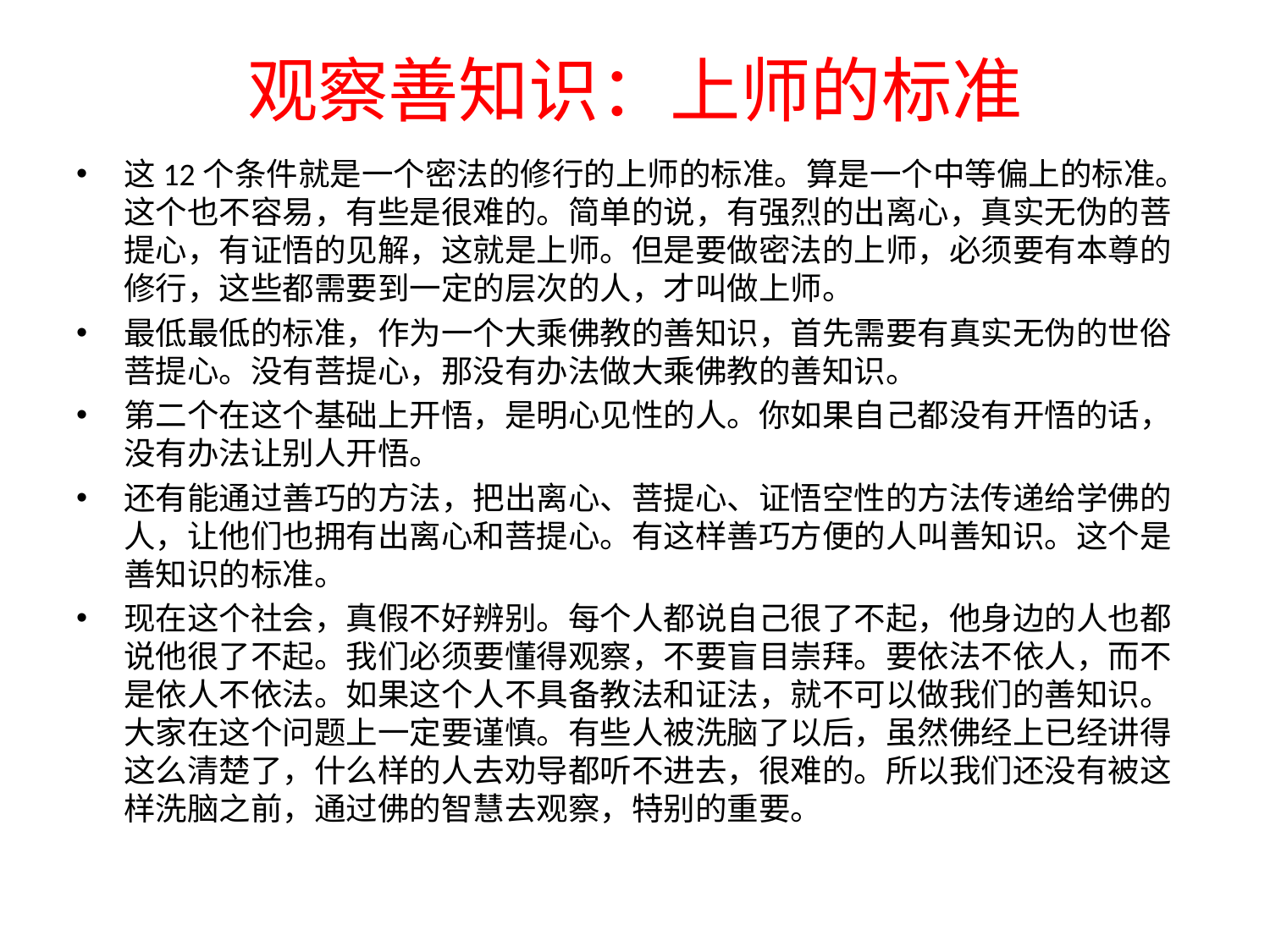

# 观察善知识：上师的标准
这12个条件就是一个密法的修行的上师的标准。算是一个中等偏上的标准。这个也不容易，有些是很难的。简单的说，有强烈的出离心，真实无伪的菩提心，有证悟的见解，这就是上师。但是要做密法的上师，必须要有本尊的修行，这些都需要到一定的层次的人，才叫做上师。
最低最低的标准，作为一个大乘佛教的善知识，首先需要有真实无伪的世俗菩提心。没有菩提心，那没有办法做大乘佛教的善知识。
第二个在这个基础上开悟，是明心见性的人。你如果自己都没有开悟的话，没有办法让别人开悟。
还有能通过善巧的方法，把出离心、菩提心、证悟空性的方法传递给学佛的人，让他们也拥有出离心和菩提心。有这样善巧方便的人叫善知识。这个是善知识的标准。
现在这个社会，真假不好辨别。每个人都说自己很了不起，他身边的人也都说他很了不起。我们必须要懂得观察，不要盲目崇拜。要依法不依人，而不是依人不依法。如果这个人不具备教法和证法，就不可以做我们的善知识。大家在这个问题上一定要谨慎。有些人被洗脑了以后，虽然佛经上已经讲得这么清楚了，什么样的人去劝导都听不进去，很难的。所以我们还没有被这样洗脑之前，通过佛的智慧去观察，特别的重要。